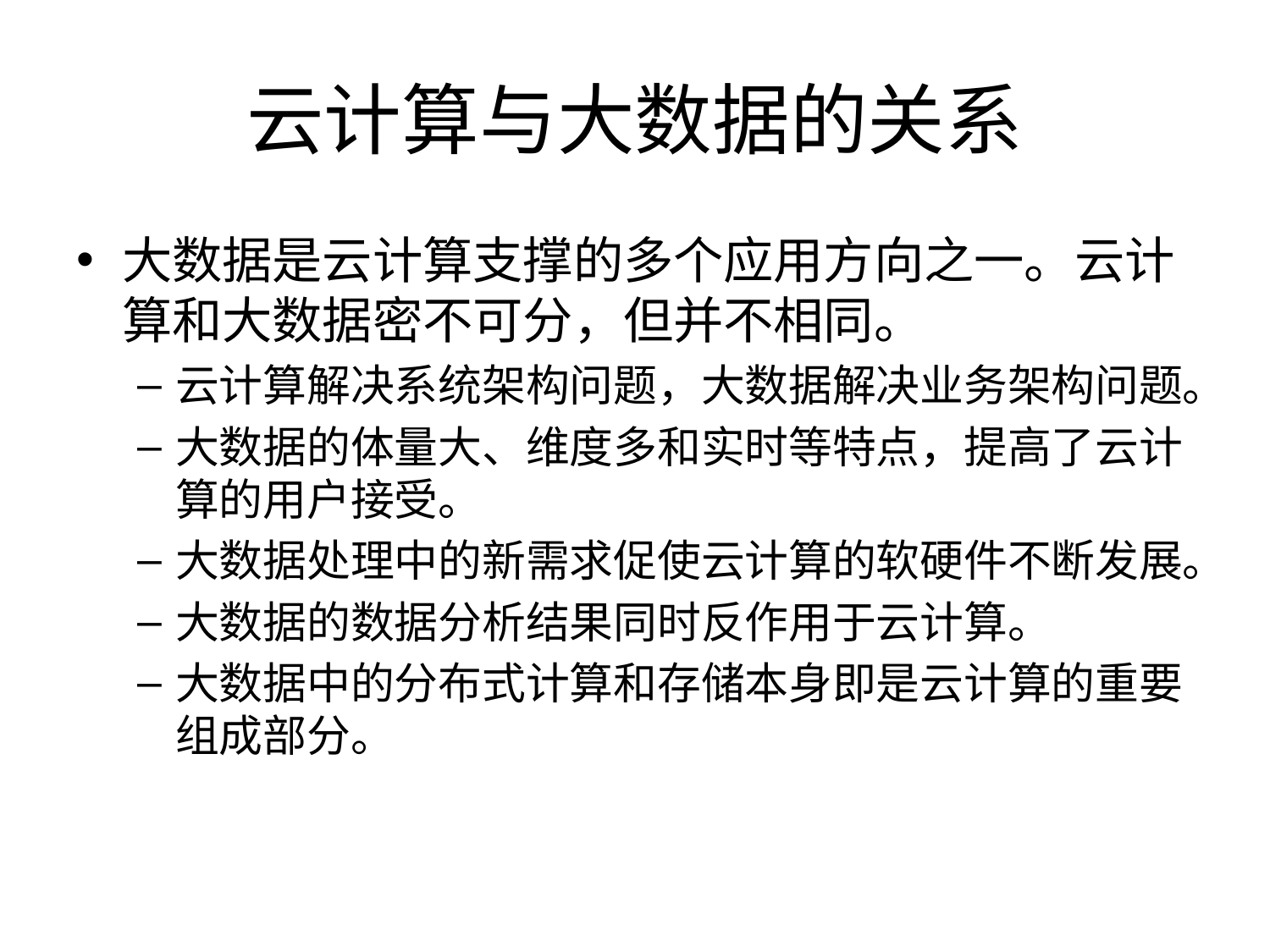

# 云计算与大数据的关系
大数据是云计算支撑的多个应用方向之一。云计算和大数据密不可分，但并不相同。
云计算解决系统架构问题，大数据解决业务架构问题。
大数据的体量大、维度多和实时等特点，提高了云计算的用户接受。
大数据处理中的新需求促使云计算的软硬件不断发展。
大数据的数据分析结果同时反作用于云计算。
大数据中的分布式计算和存储本身即是云计算的重要组成部分。